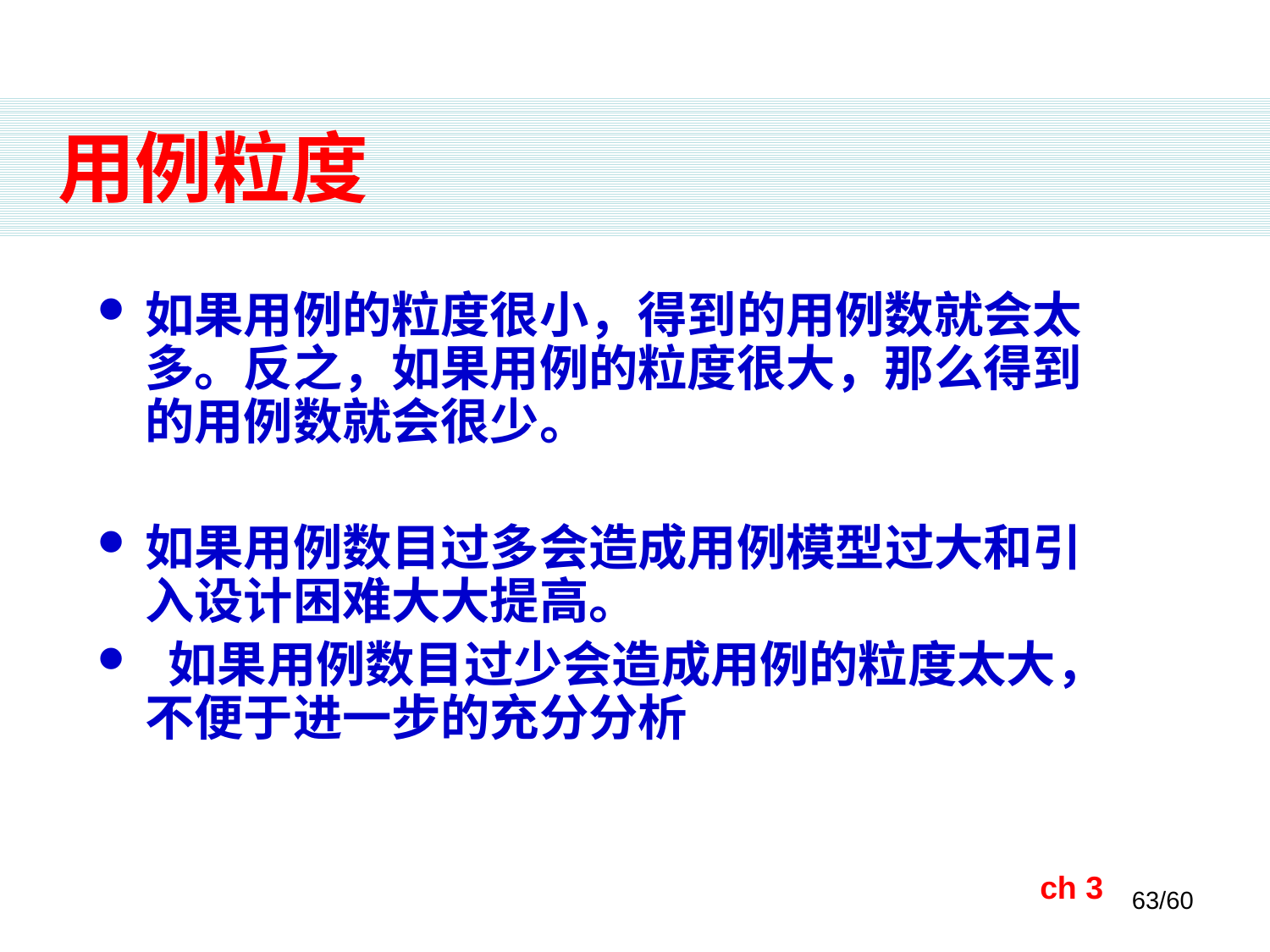

# 用例粒度
如果用例的粒度很小，得到的用例数就会太多。反之，如果用例的粒度很大，那么得到的用例数就会很少。

如果用例数目过多会造成用例模型过大和引入设计困难大大提高。
 如果用例数目过少会造成用例的粒度太大，不便于进一步的充分分析
ch 3
63/60